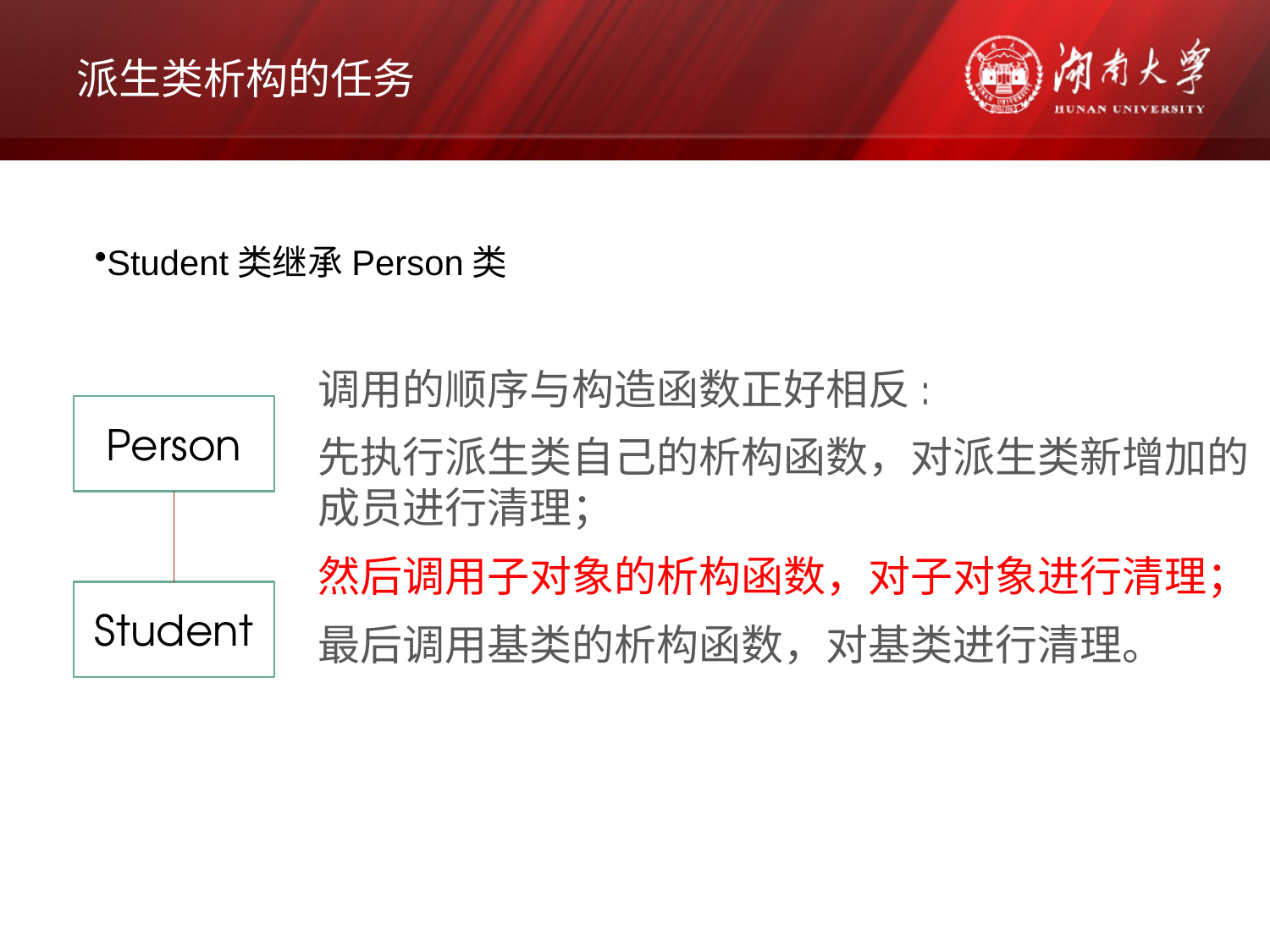

# 派生类析构的任务
Student类继承Person类
调用的顺序与构造函数正好相反:
先执行派生类自己的析构函数，对派生类新增加的成员进行清理；
然后调用子对象的析构函数，对子对象进行清理；
最后调用基类的析构函数，对基类进行清理。
Person
Student